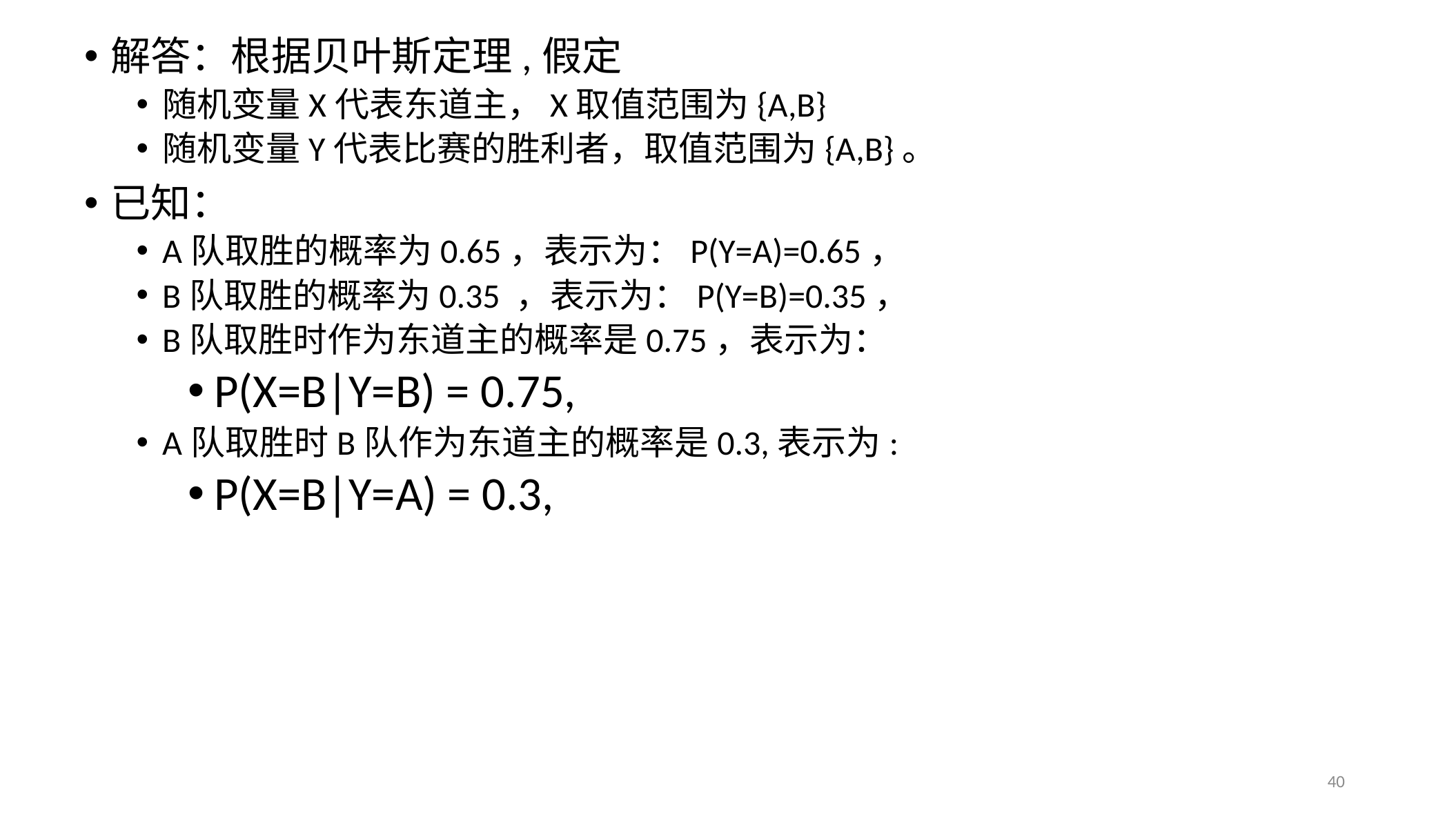

解答：根据贝叶斯定理,假定
随机变量X代表东道主，X取值范围为{A,B}
随机变量Y代表比赛的胜利者，取值范围为{A,B}。
已知：
A队取胜的概率为0.65，表示为：P(Y=A)=0.65，
B队取胜的概率为0.35 ，表示为：P(Y=B)=0.35，
B队取胜时作为东道主的概率是0.75，表示为：
P(X=B|Y=B) = 0.75,
A队取胜时B队作为东道主的概率是0.3,表示为:
P(X=B|Y=A) = 0.3,
40